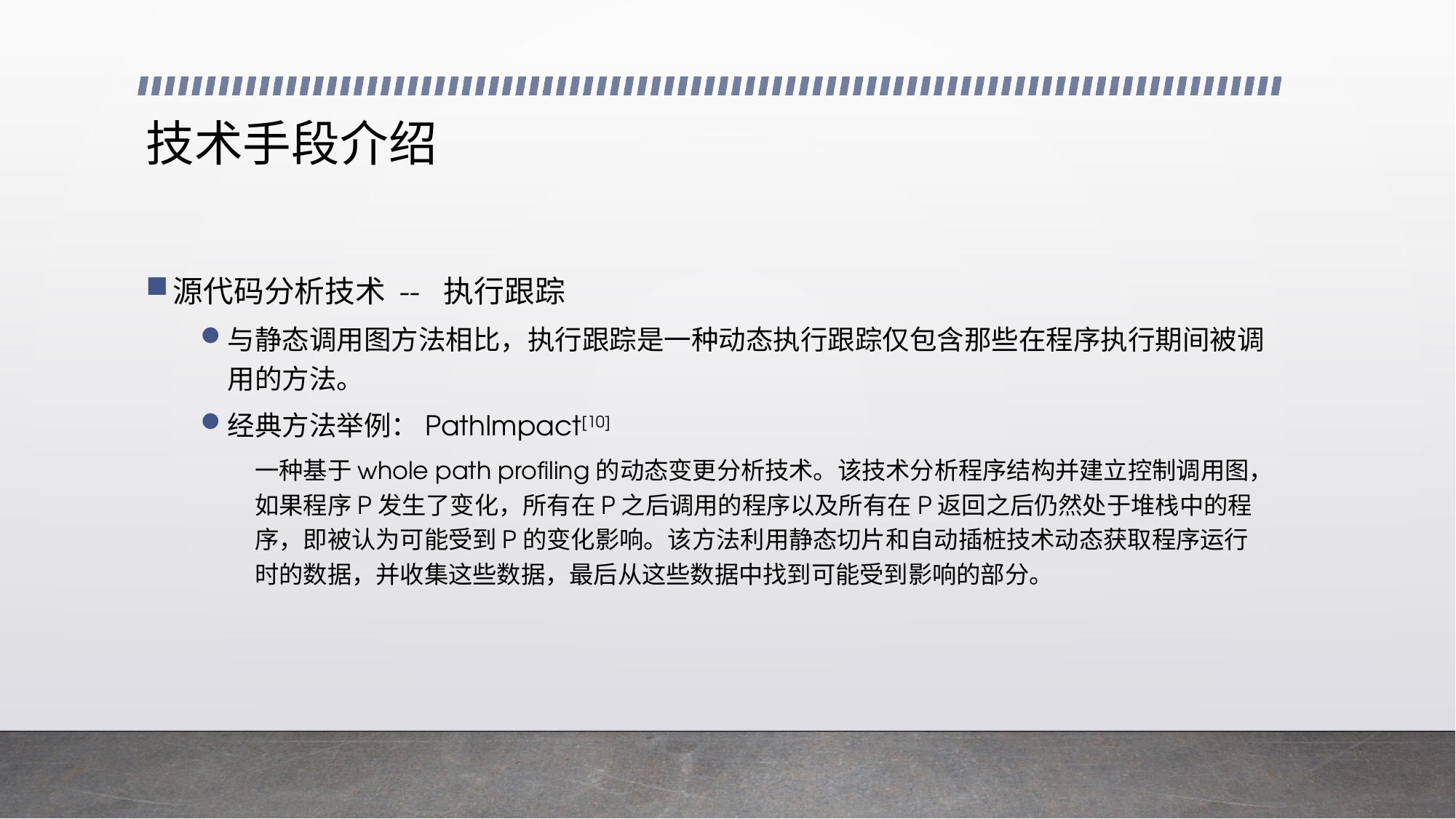

# 技术手段介绍
源代码分析技术 --  执行跟踪
与静态调用图方法相比，执行跟踪是一种动态执行跟踪仅包含那些在程序执行期间被调用的方法。
经典方法举例：PathImpact[10]
一种基于whole path profiling的动态变更分析技术。该技术分析程序结构并建立控制调用图，如果程序P发生了变化，所有在P之后调用的程序以及所有在P返回之后仍然处于堆栈中的程序，即被认为可能受到P的变化影响。该方法利用静态切片和自动插桩技术动态获取程序运行时的数据，并收集这些数据，最后从这些数据中找到可能受到影响的部分。